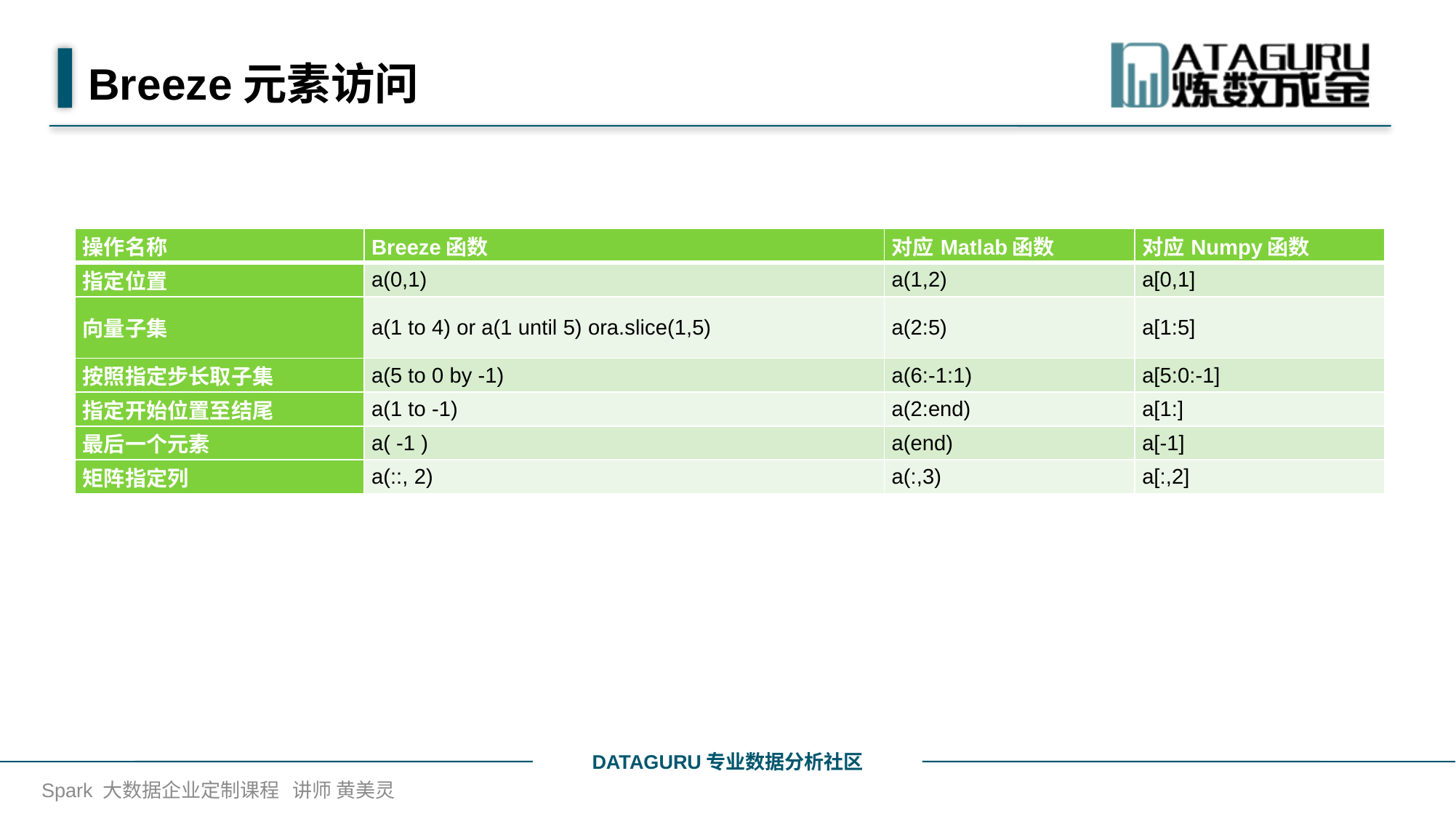

# Breeze元素访问
| 操作名称 | Breeze函数 | 对应Matlab函数 | 对应Numpy函数 |
| --- | --- | --- | --- |
| 指定位置 | a(0,1) | a(1,2) | a[0,1] |
| 向量子集 | a(1 to 4) or a(1 until 5) ora.slice(1,5) | a(2:5) | a[1:5] |
| 按照指定步长取子集 | a(5 to 0 by -1) | a(6:-1:1) | a[5:0:-1] |
| 指定开始位置至结尾 | a(1 to -1) | a(2:end) | a[1:] |
| 最后一个元素 | a( -1 ) | a(end) | a[-1] |
| 矩阵指定列 | a(::, 2) | a(:,3) | a[:,2] |